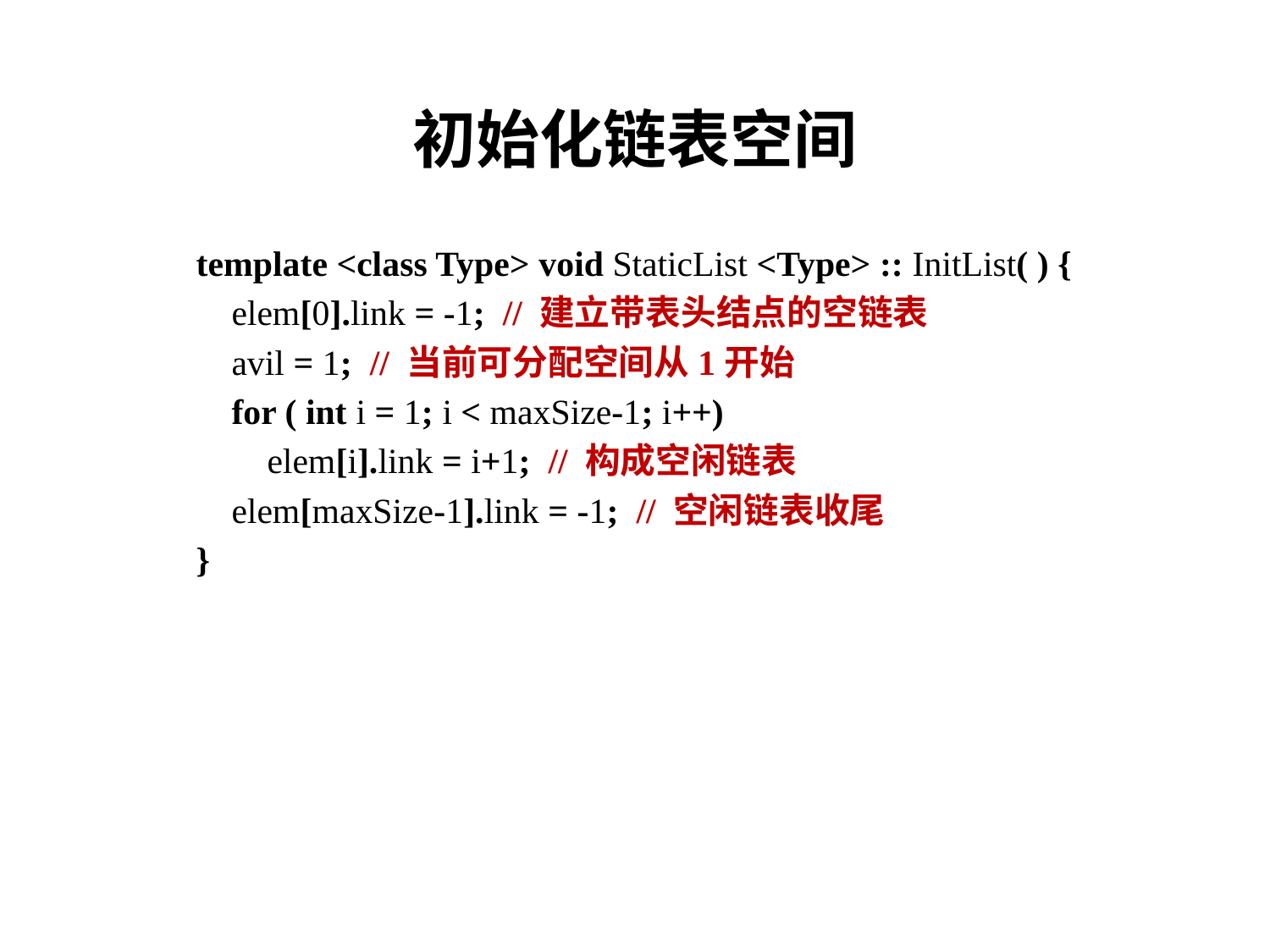

# 初始化链表空间
template <class Type> void StaticList <Type> :: InitList( ) {
    elem[0].link = -1;  // 建立带表头结点的空链表
    avil = 1;  // 当前可分配空间从1开始
    for ( int i = 1; i < maxSize-1; i++)
        elem[i].link = i+1;  // 构成空闲链表
    elem[maxSize-1].link = -1;  // 空闲链表收尾
}